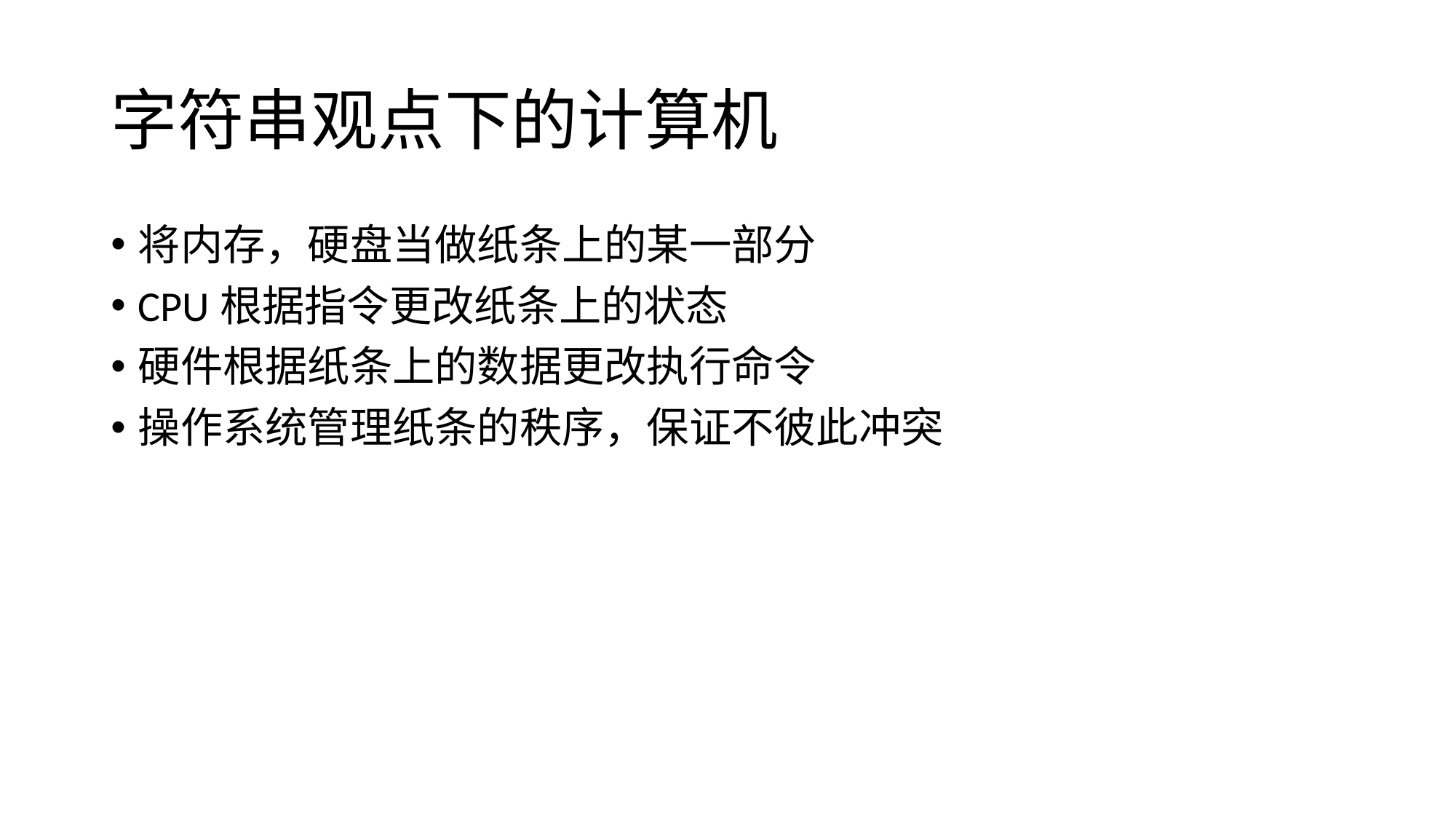

# 字符串观点下的计算机
将内存，硬盘当做纸条上的某一部分
CPU根据指令更改纸条上的状态
硬件根据纸条上的数据更改执行命令
操作系统管理纸条的秩序，保证不彼此冲突